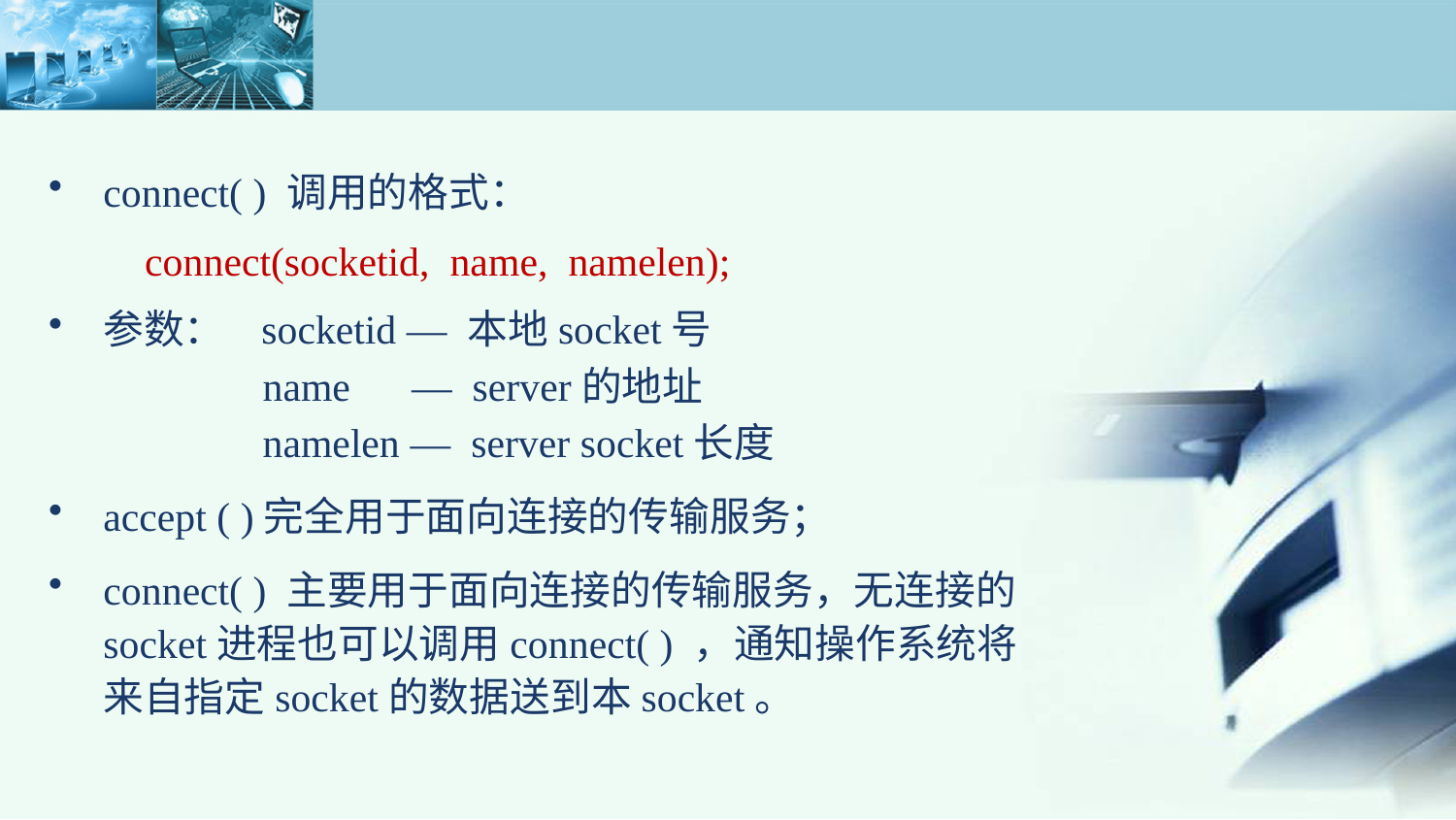

connect( ) 调用的格式：
           connect(socketid,  name,  namelen);
参数：   socketid — 本地socket号
                     name      —  server的地址
                     namelen —  server socket长度
accept ( )完全用于面向连接的传输服务；
connect( ) 主要用于面向连接的传输服务，无连接的socket进程也可以调用connect( ) ，通知操作系统将来自指定socket的数据送到本socket。